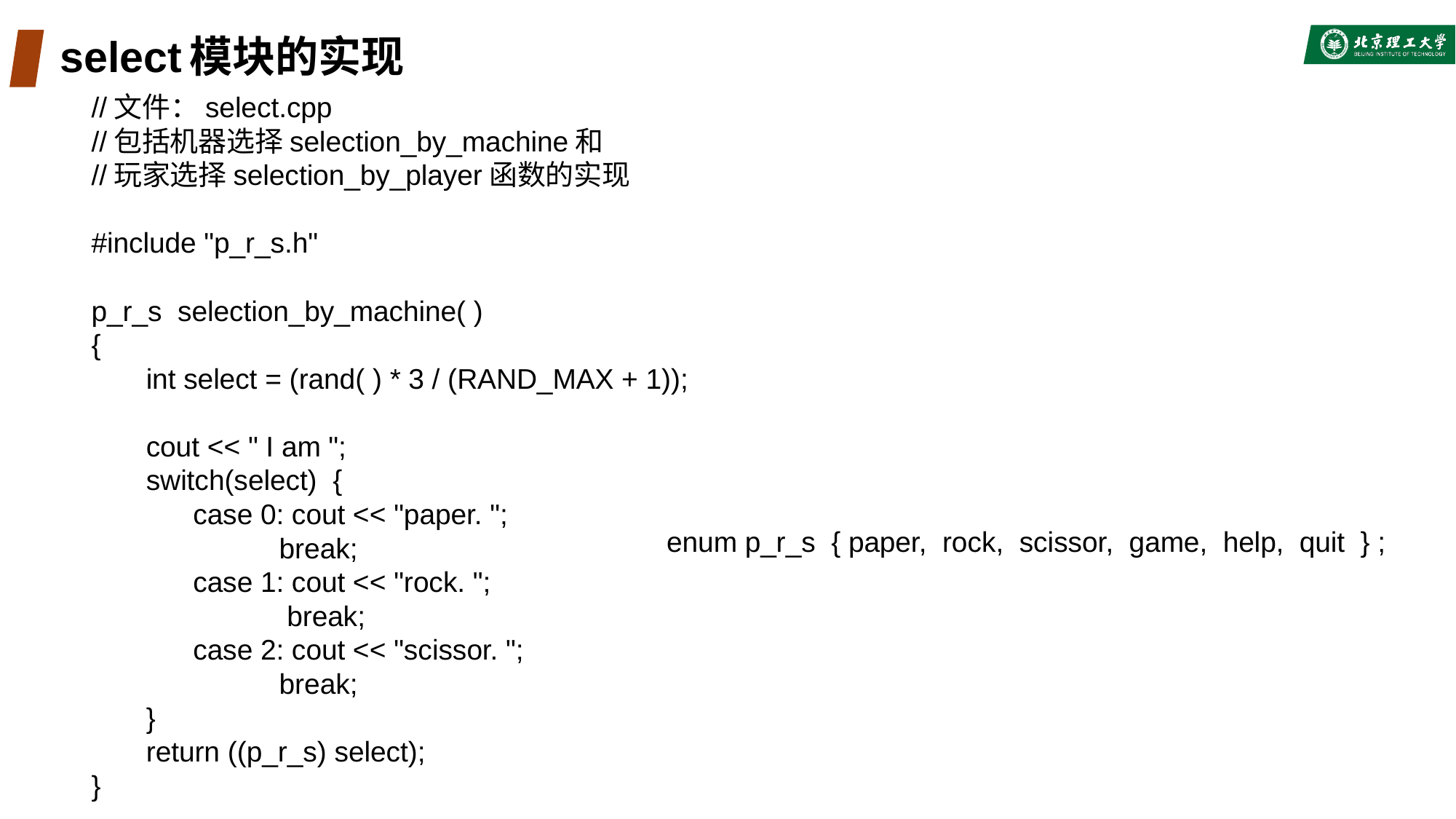

# select模块的实现
//文件：select.cpp
//包括机器选择selection_by_machine和
//玩家选择selection_by_player函数的实现

#include "p_r_s.h"

p_r_s  selection_by_machine( )
{
       int select = (rand( ) * 3 / (RAND_MAX + 1));

       cout << " I am ";
       switch(select)  {
             case 0: cout << "paper. ";
                        break;
             case 1: cout << "rock. ";
                         break;
             case 2: cout << "scissor. ";
                        break;
       }
       return ((p_r_s) select);
}
enum p_r_s  { paper,  rock,  scissor,  game,  help,  quit  } ;